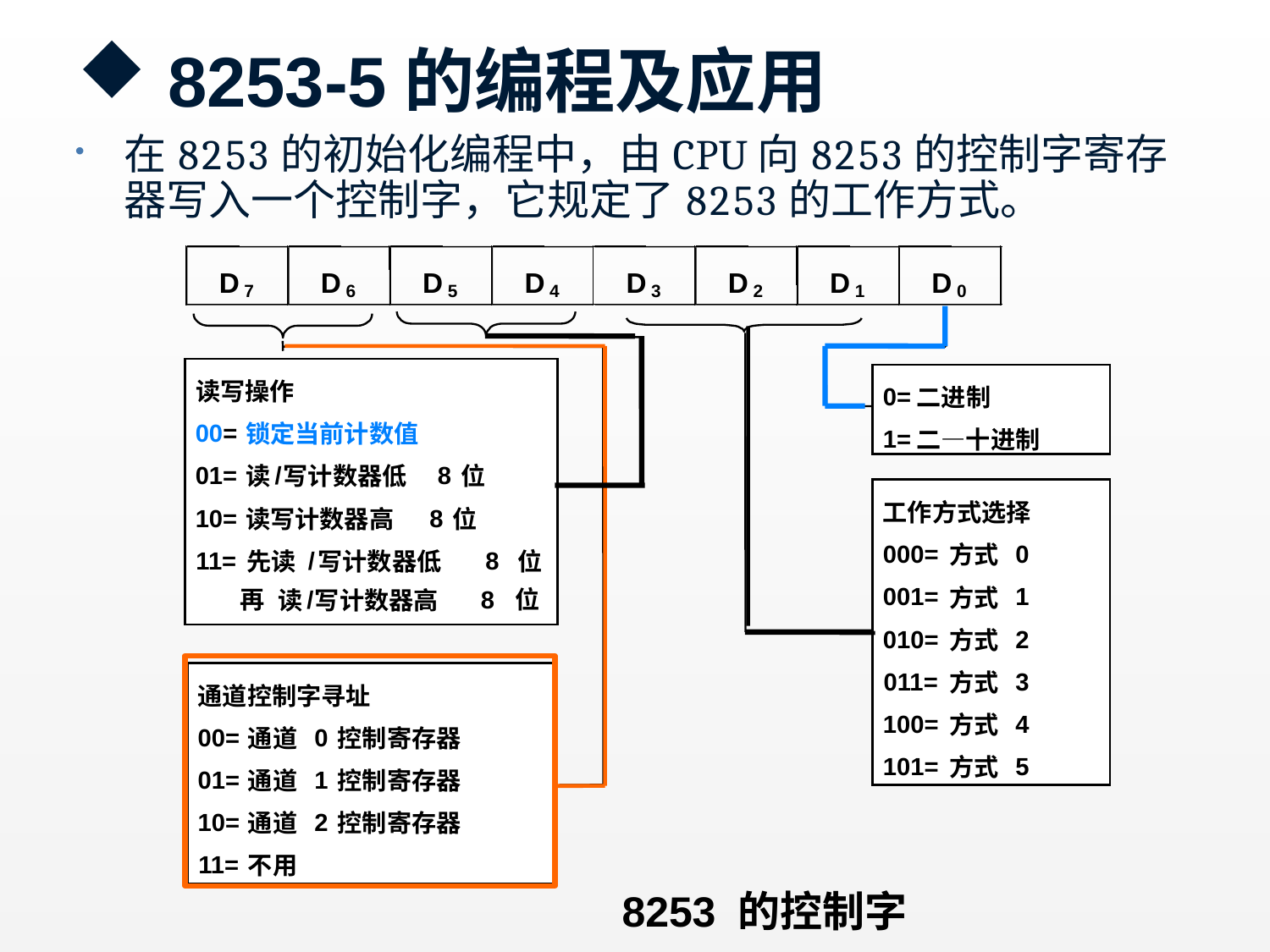

8253-5的编程及应用
在8253的初始化编程中，由CPU向8253的控制字寄存器写入一个控制字，它规定了8253的工作方式。

D
D
D
D
D
D
D
D
7
6
5
4
3
2
1
0

读写操作
0=
二进制
00=
锁定当前计数值
1=
二—十进制
01=
/
8
读
写计数器低
位

工作方式选择
10=
8
读写计数器高
位
000=
0
方式
11=
/
8
先读
写计数器低
位
001=
1
方式
再
/
8
位
读
写计数器高
010=
2
方式

011=
3
方式
通道控制字寻址
100=
4
方式
00=
0
通道
控制寄存器
101=
5
方式
01=
1
通道
控制寄存器
10=
2
通道
控制寄存器
11=
不用

# 8253 的控制字